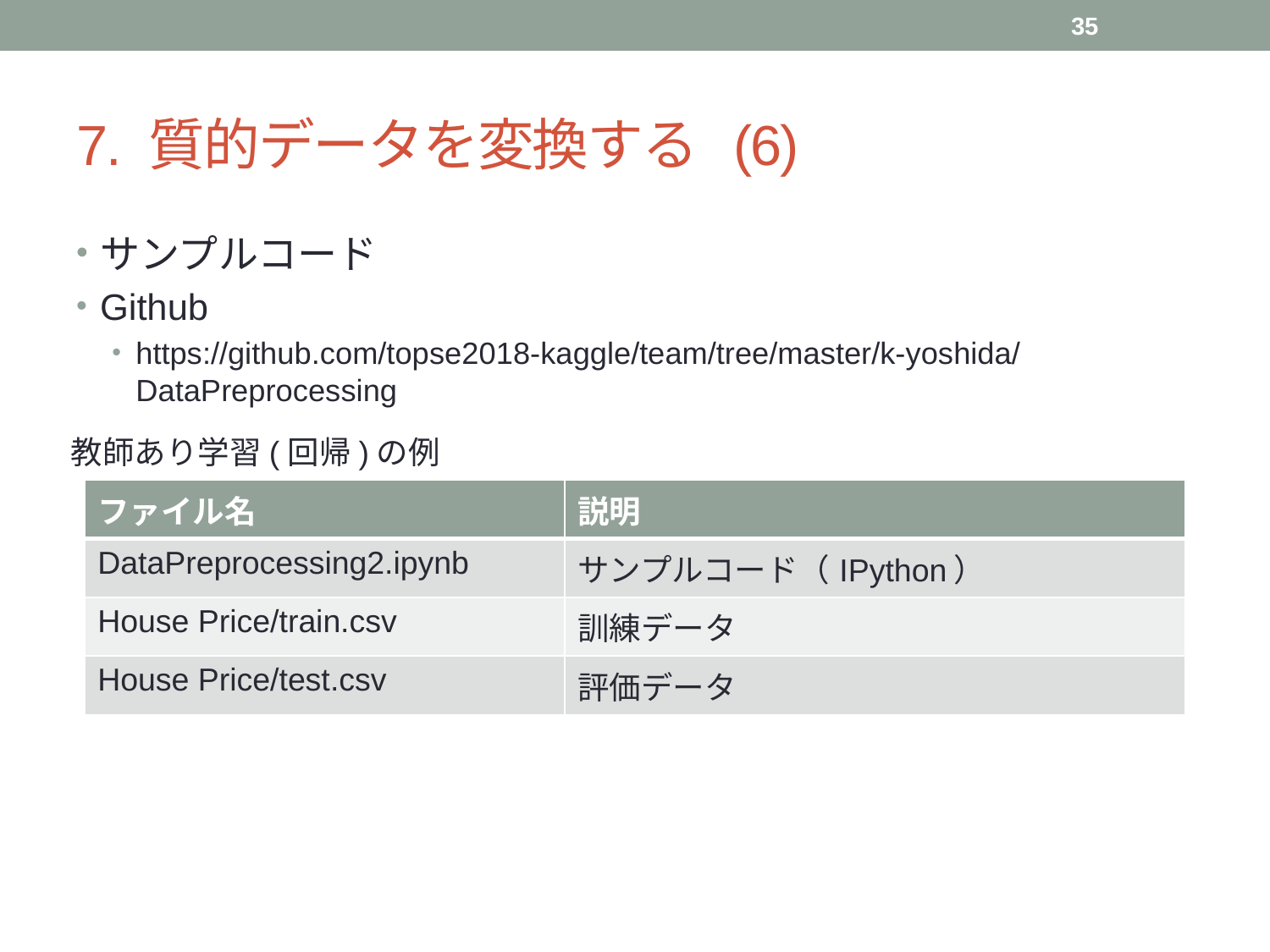

35
# 7. 質的データを変換する  (6)
サンプルコード
Github
https://github.com/topse2018-kaggle/team/tree/master/k-yoshida/DataPreprocessing
教師あり学習(回帰)の例
| ファイル名 | 説明 |
| --- | --- |
| DataPreprocessing2.ipynb | サンプルコード（IPython） |
| House Price/train.csv | 訓練データ |
| House Price/test.csv | 評価データ |